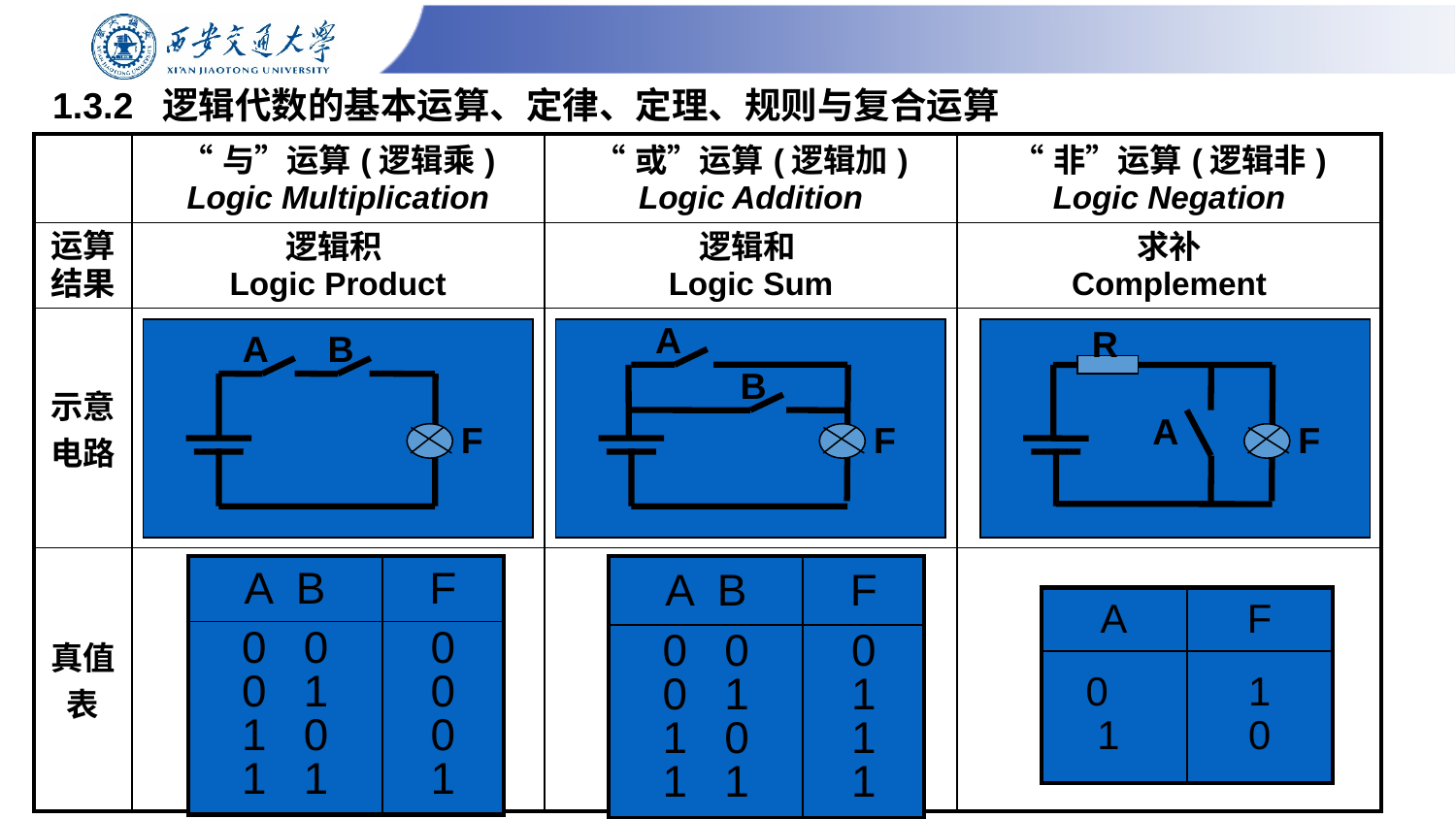

# 1.3.2  逻辑代数的基本运算、定律、定理、规则与复合运算
|  | “与”运算(逻辑乘) Logic Multiplication | “或”运算(逻辑加) Logic Addition | “非”运算(逻辑非) Logic Negation |
| --- | --- | --- | --- |
| 运算结果 | 逻辑积 Logic Product | 逻辑和 Logic Sum | 求补 Complement |
| 示意电路 |  |  |  |
| 真值表 |  |  |  |
（逻辑乘）
      图2－4（a）的串联开关电路是与逻辑的一个实例。
只有开关A、B都闭合，灯F才会亮；开关A、B只要有一
个不闭合，则灯F就不会亮。
       设开关闭合状态为“1”，断开状态为“0”；灯亮状态为
“1”，灯灭状态为“0”。则可得到图2－4（b）的对应逻辑
状态关系－－真值表表示。
如用逻辑代数式表示，可记为

A

B

F

R

A
F

A
B

F

| A B | F |
| --- | --- |
| 0 0 0 1 1 0 1 1 | 0 0 0 1 |
| A B | F |
| --- | --- |
| 0 0 0 1 1 0 1 1 | 0 1 1 1 |
| A | F |
| --- | --- |
| 0 1 | 1 0 |
2/24/2025
10